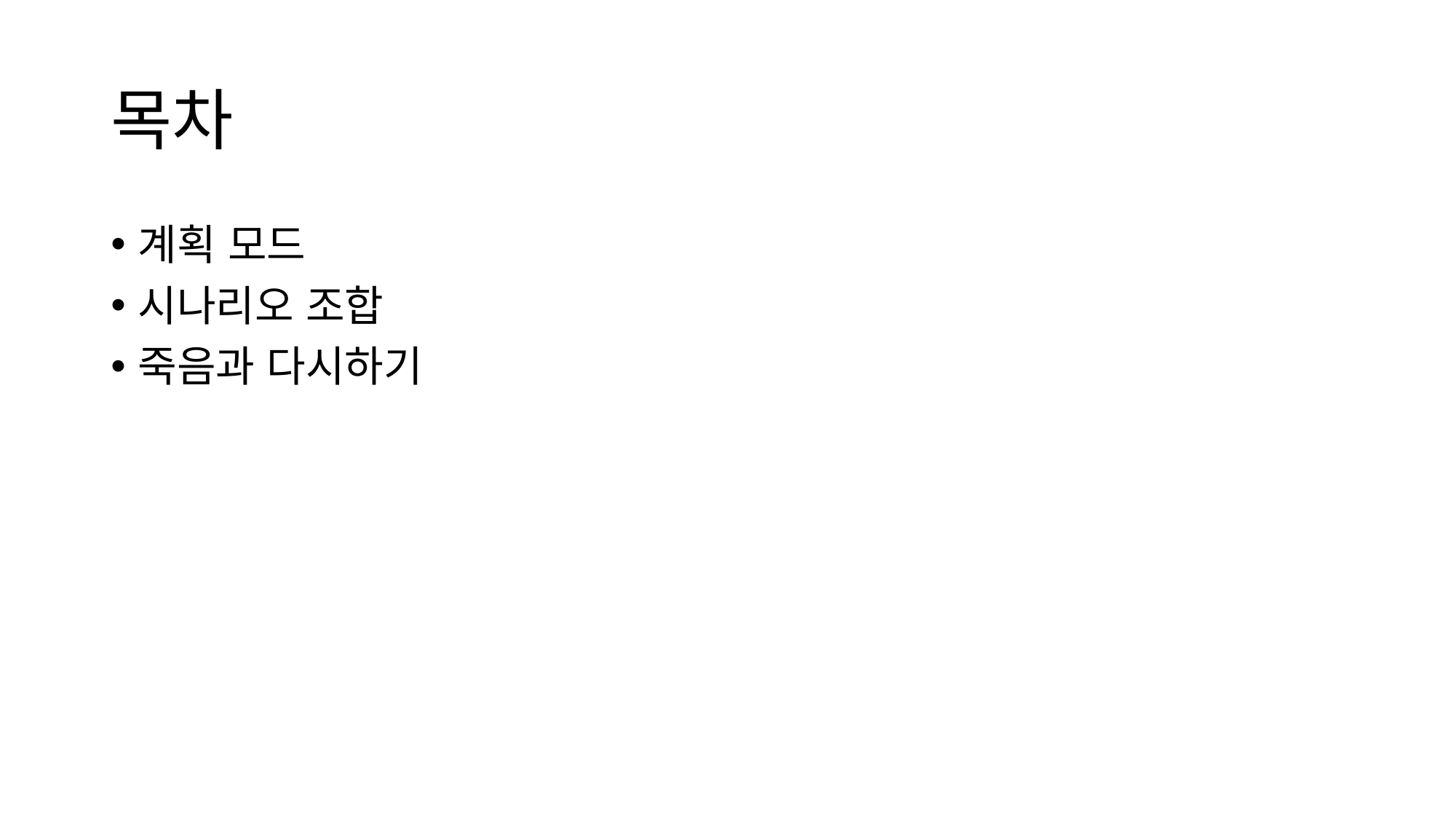

# 목차
계획 모드
시나리오 조합
죽음과 다시하기